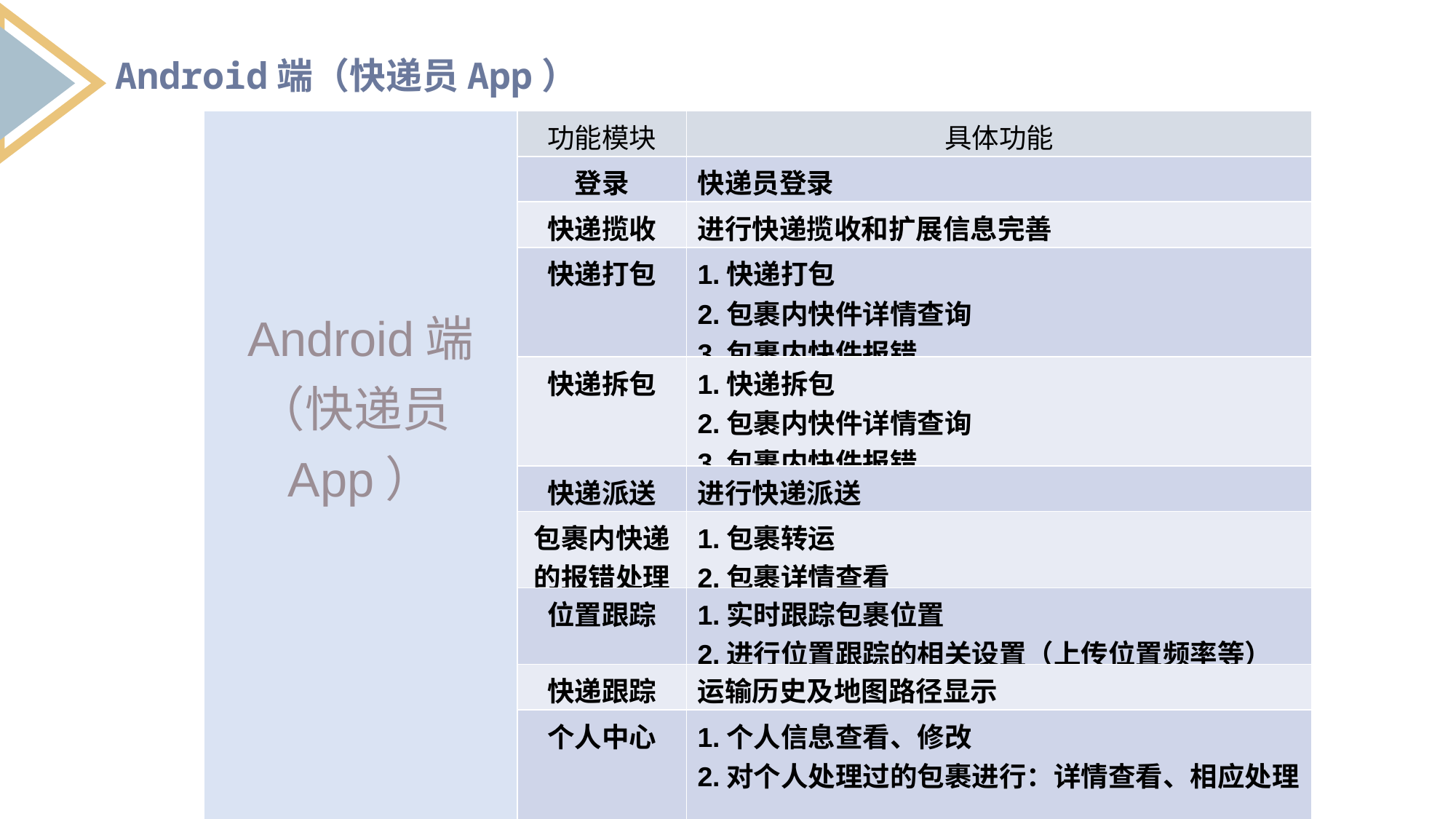

Android端（快递员App）
| Android端 （快递员App） | 功能模块 | 具体功能 |
| --- | --- | --- |
|  | 登录 | 快递员登录 |
|  | 快递揽收 | 进行快递揽收和扩展信息完善 |
|  | 快递打包 | 1.快递打包 2.包裹内快件详情查询 3.包裹内快件报错 |
|  | 快递拆包 | 1.快递拆包 2.包裹内快件详情查询 3.包裹内快件报错 |
|  | 快递派送 | 进行快递派送 |
|  | 包裹内快递的报错处理 | 1.包裹转运 2.包裹详情查看 |
|  | 位置跟踪 | 1.实时跟踪包裹位置 2.进行位置跟踪的相关设置（上传位置频率等） |
|  | 快递跟踪 | 运输历史及地图路径显示 |
|  | 个人中心 | 1.个人信息查看、修改 2.对个人处理过的包裹进行：详情查看、相应处理 |